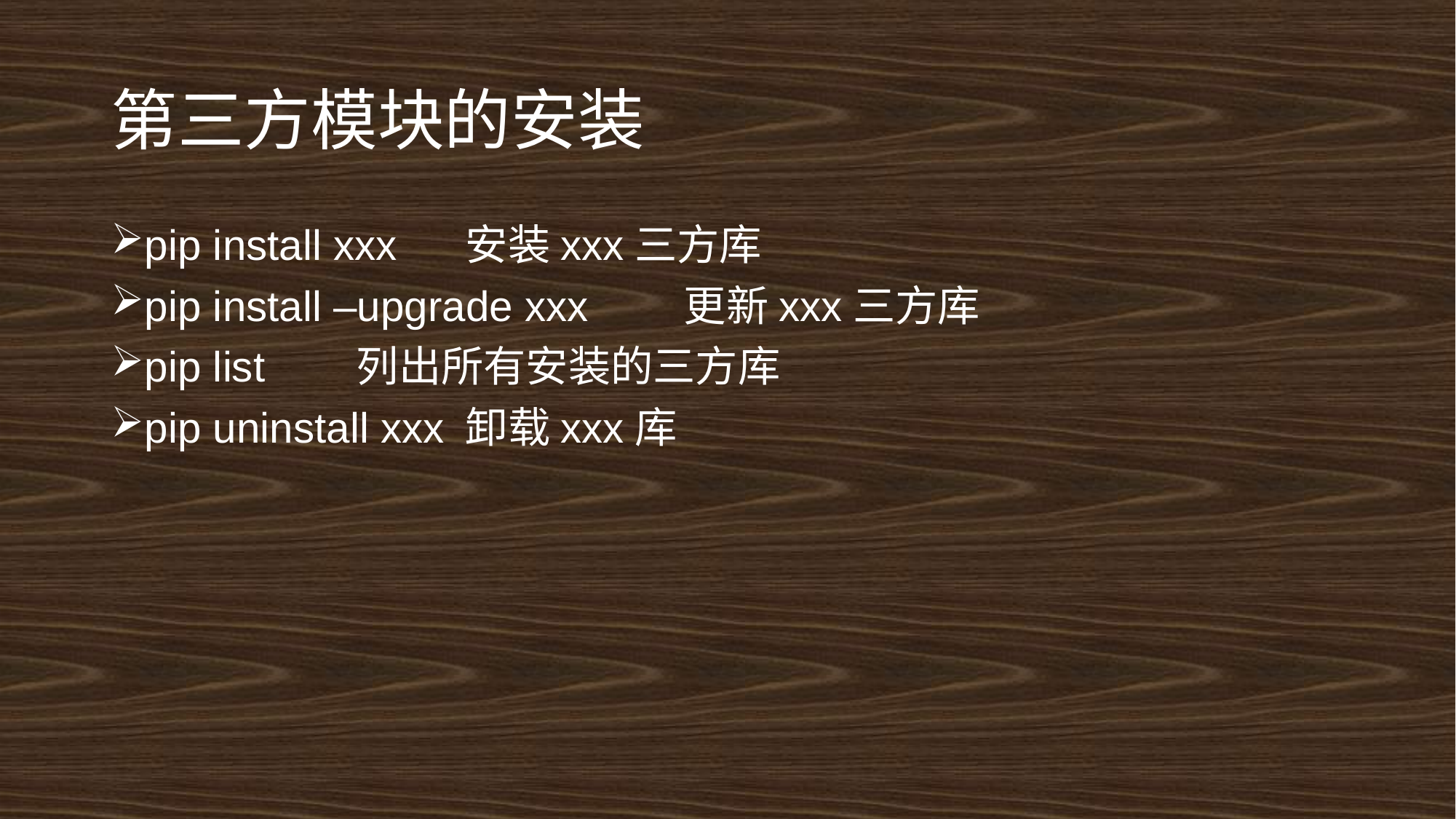

# 第三方模块的安装
pip install xxx	安装xxx三方库
pip install –upgrade xxx	更新xxx三方库
pip list	列出所有安装的三方库
pip uninstall xxx	卸载xxx库